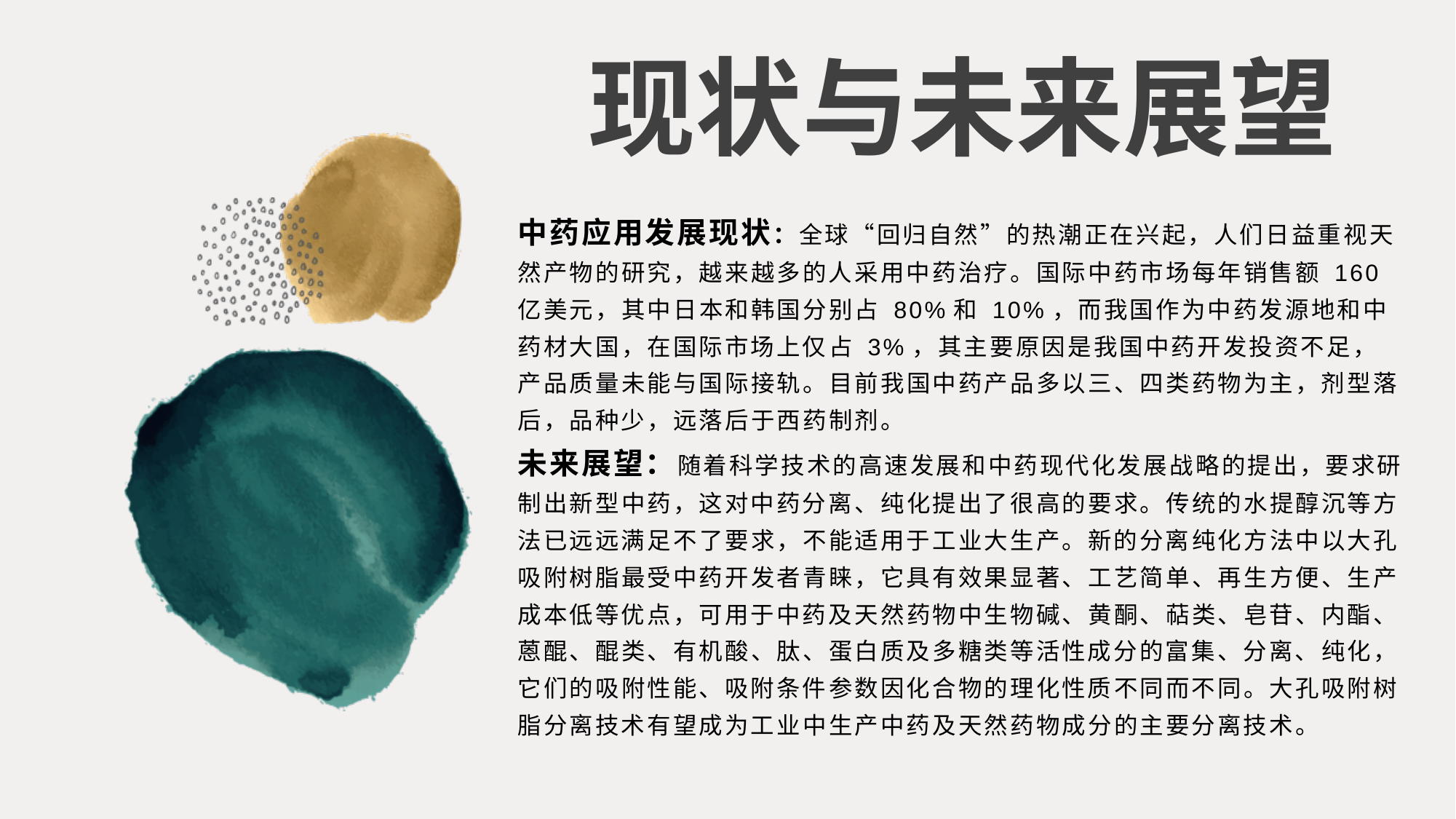

# 现状与未来展望
中药应用发展现状：全球“回归自然”的热潮正在兴起，人们日益重视天然产物的研究，越来越多的人采用中药治疗。国际中药市场每年销售额 160 亿美元，其中日本和韩国分别占 80%和 10%，而我国作为中药发源地和中药材大国，在国际市场上仅占 3%，其主要原因是我国中药开发投资不足，产品质量未能与国际接轨。目前我国中药产品多以三、四类药物为主，剂型落后，品种少，远落后于西药制剂。
未来展望：随着科学技术的高速发展和中药现代化发展战略的提出，要求研制出新型中药，这对中药分离、纯化提出了很高的要求。传统的水提醇沉等方法已远远满足不了要求，不能适用于工业大生产。新的分离纯化方法中以大孔吸附树脂最受中药开发者青睐，它具有效果显著、工艺简单、再生方便、生产成本低等优点，可用于中药及天然药物中生物碱、黄酮、萜类、皂苷、内酯、蒽醌、醌类、有机酸、肽、蛋白质及多糖类等活性成分的富集、分离、纯化，它们的吸附性能、吸附条件参数因化合物的理化性质不同而不同。大孔吸附树脂分离技术有望成为工业中生产中药及天然药物成分的主要分离技术。